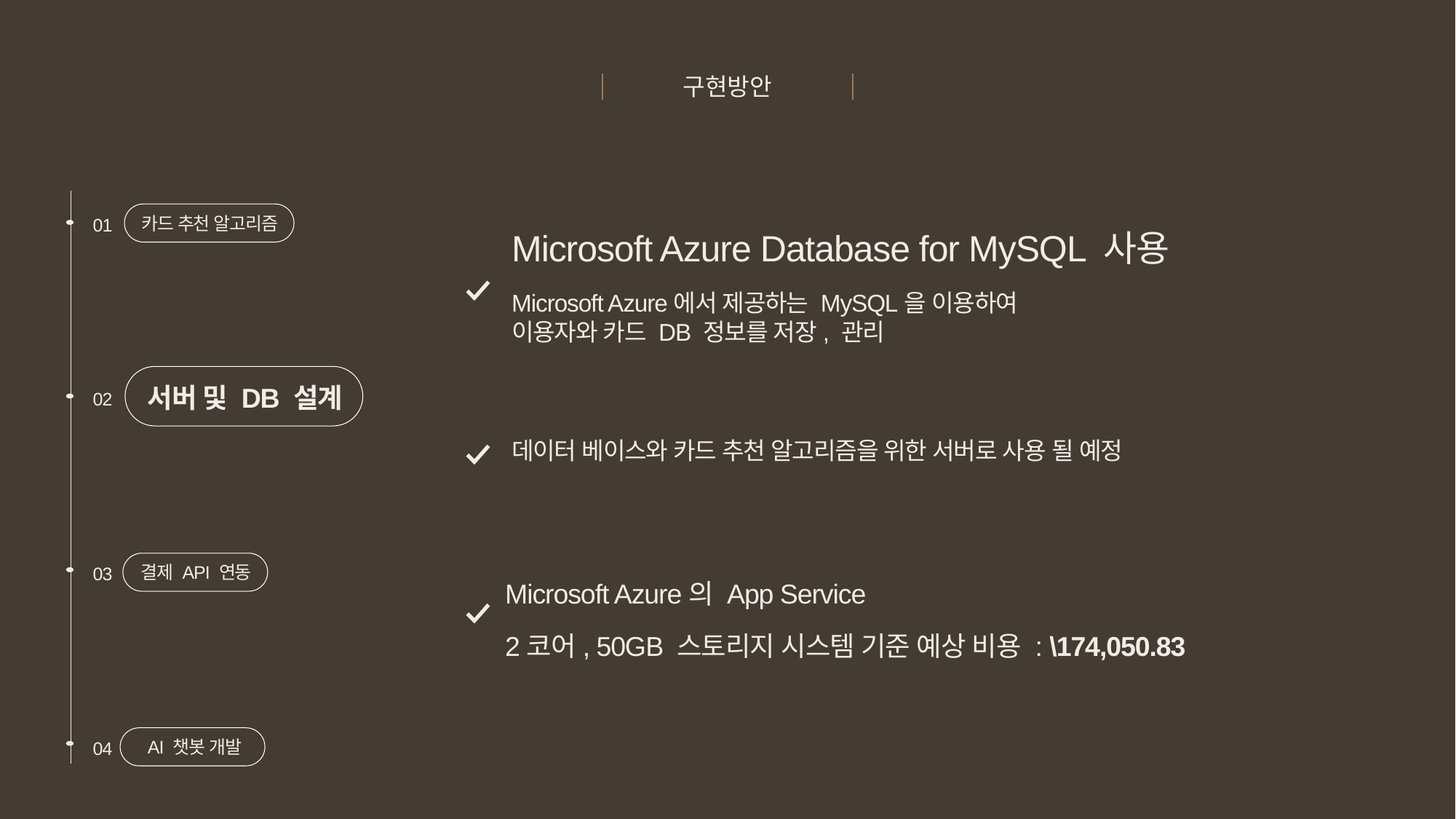

구현방안
01

카드 추천 알고리즘
Microsoft Azure Database for MySQL 사용

Microsoft Azure에서 제공하는 MySQL을 이용하여
이용자와 카드 DB 정보를 저장, 관리

서버 및 DB 설계
02
데이터 베이스와 카드 추천 알고리즘을 위한 서버로 사용 될 예정

03

결제 API 연동
Microsoft Azure의 App Service

2코어, 50GB 스토리지 시스템 기준 예상 비용 : \174,050.83
04

AI 챗봇 개발